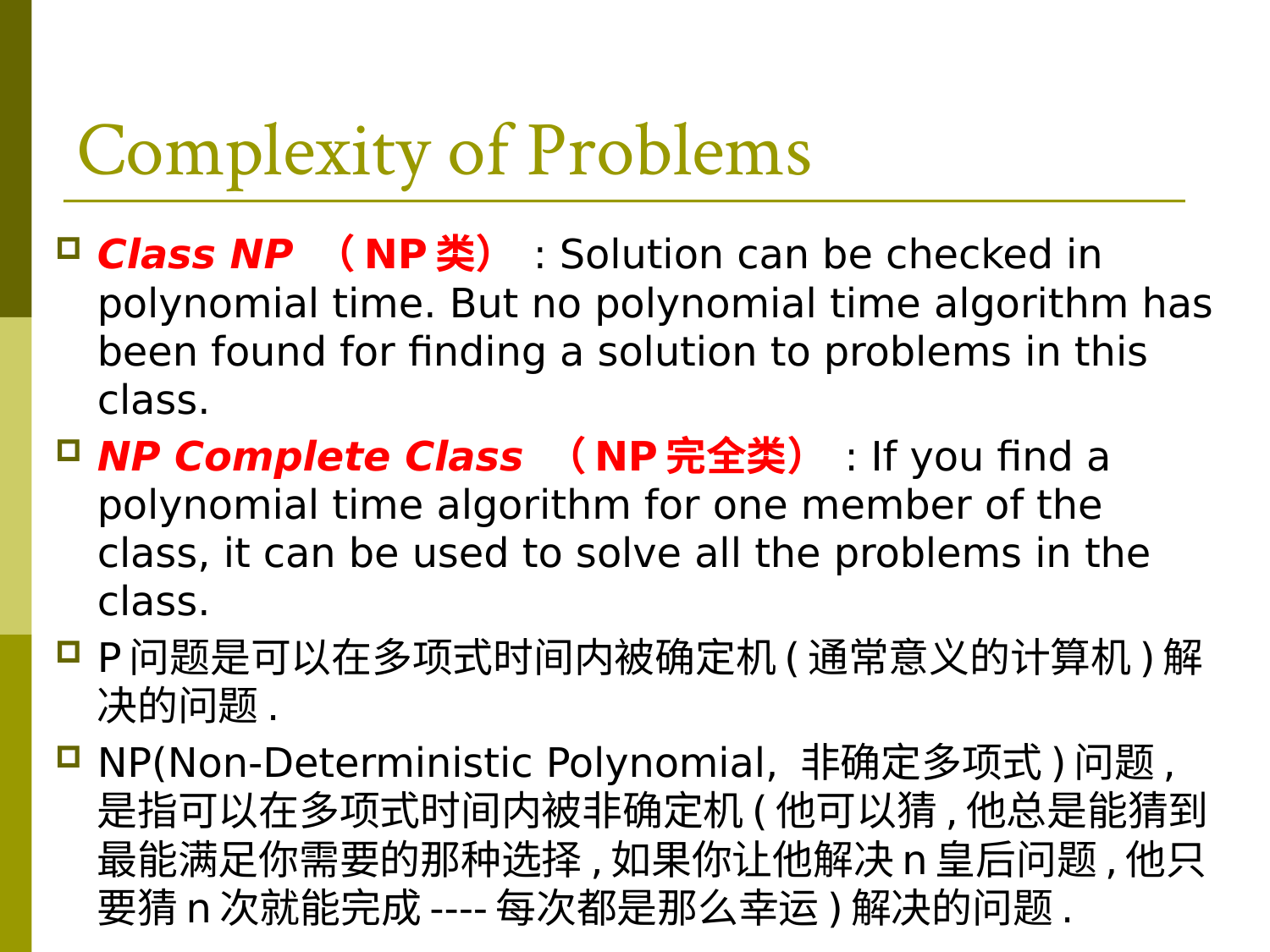

# Complexity of Problems
Class NP （NP类） : Solution can be checked in polynomial time. But no polynomial time algorithm has been found for finding a solution to problems in this class.
NP Complete Class （NP完全类） : If you find a polynomial time algorithm for one member of the class, it can be used to solve all the problems in the class.
P问题是可以在多项式时间内被确定机(通常意义的计算机)解决的问题.
NP(Non-Deterministic Polynomial, 非确定多项式)问题,是指可以在多项式时间内被非确定机(他可以猜,他总是能猜到最能满足你需要的那种选择,如果你让他解决n皇后问题,他只要猜n次就能完成----每次都是那么幸运)解决的问题.